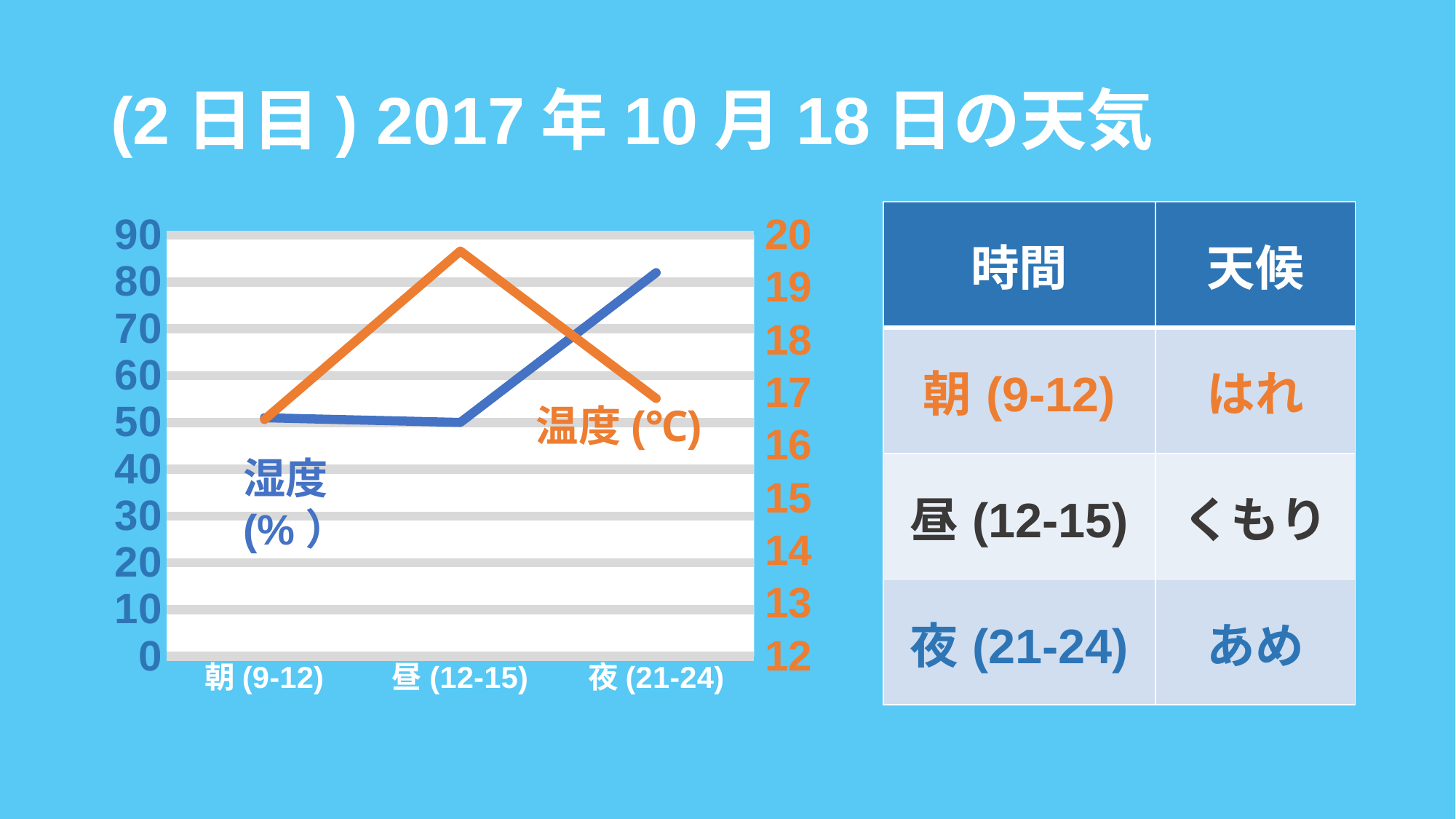

# (2日目) 2017年10月18日の天気
| 時間 | 天候 |
| --- | --- |
| 朝(9-12) | はれ |
| 昼(12-15) | くもり |
| 夜(21-24) | あめ |

### Chart

| Category | 湿度 | 気温 |
|---|---|---|
| 朝(9-12) | 51.0 | 16.5 |
| 昼(12-15) | 50.0 | 19.7 |
| 夜(21-24) | 82.0 | 16.9 |
温度(℃)
湿度(%）